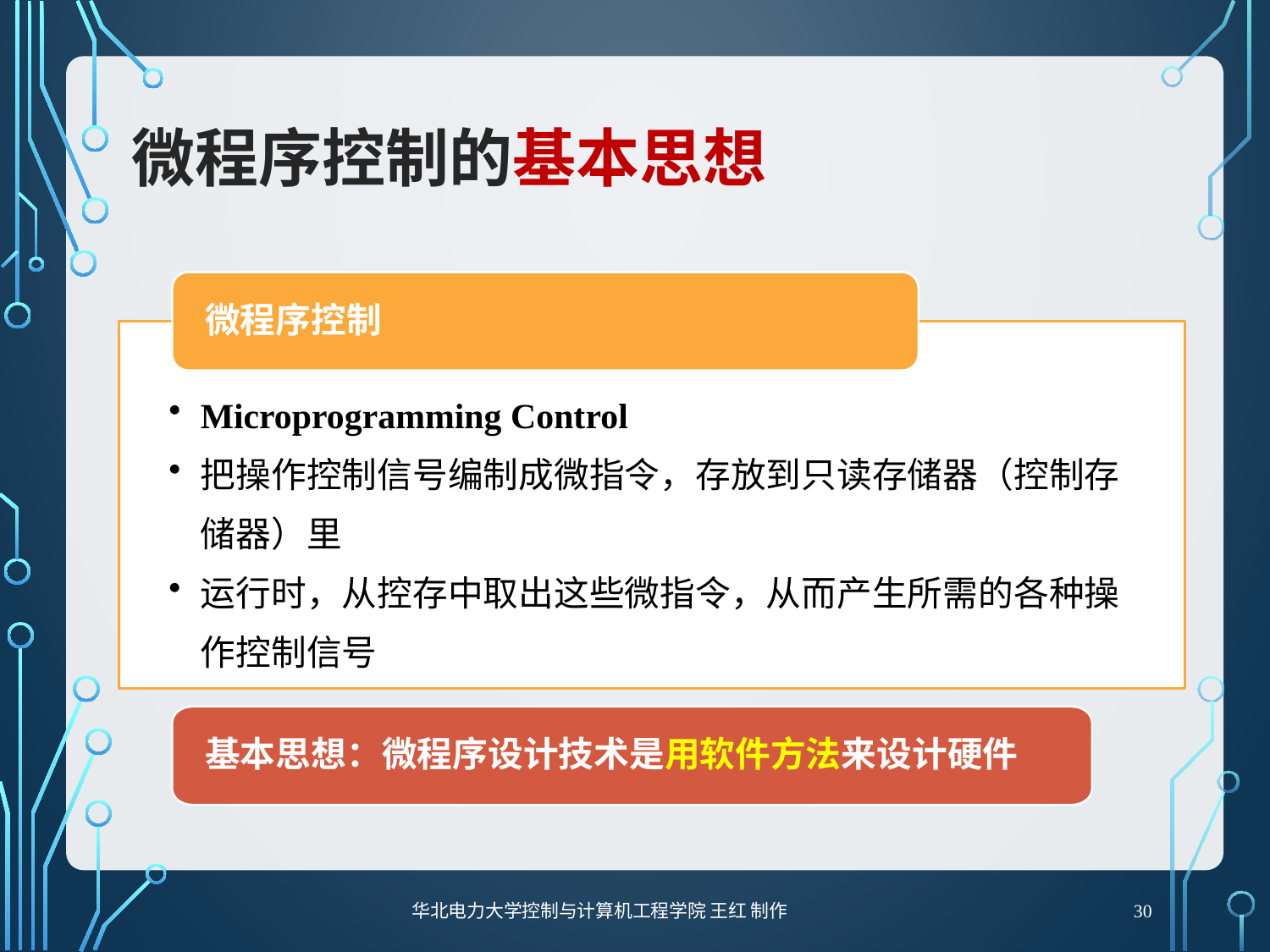

# 微程序控制的基本思想
微程序控制
Microprogramming Control
把操作控制信号编制成微指令，存放到只读存储器（控制存储器）里
运行时，从控存中取出这些微指令，从而产生所需的各种操作控制信号
基本思想：微程序设计技术是用软件方法来设计硬件
30
华北电力大学控制与计算机工程学院 王红 制作